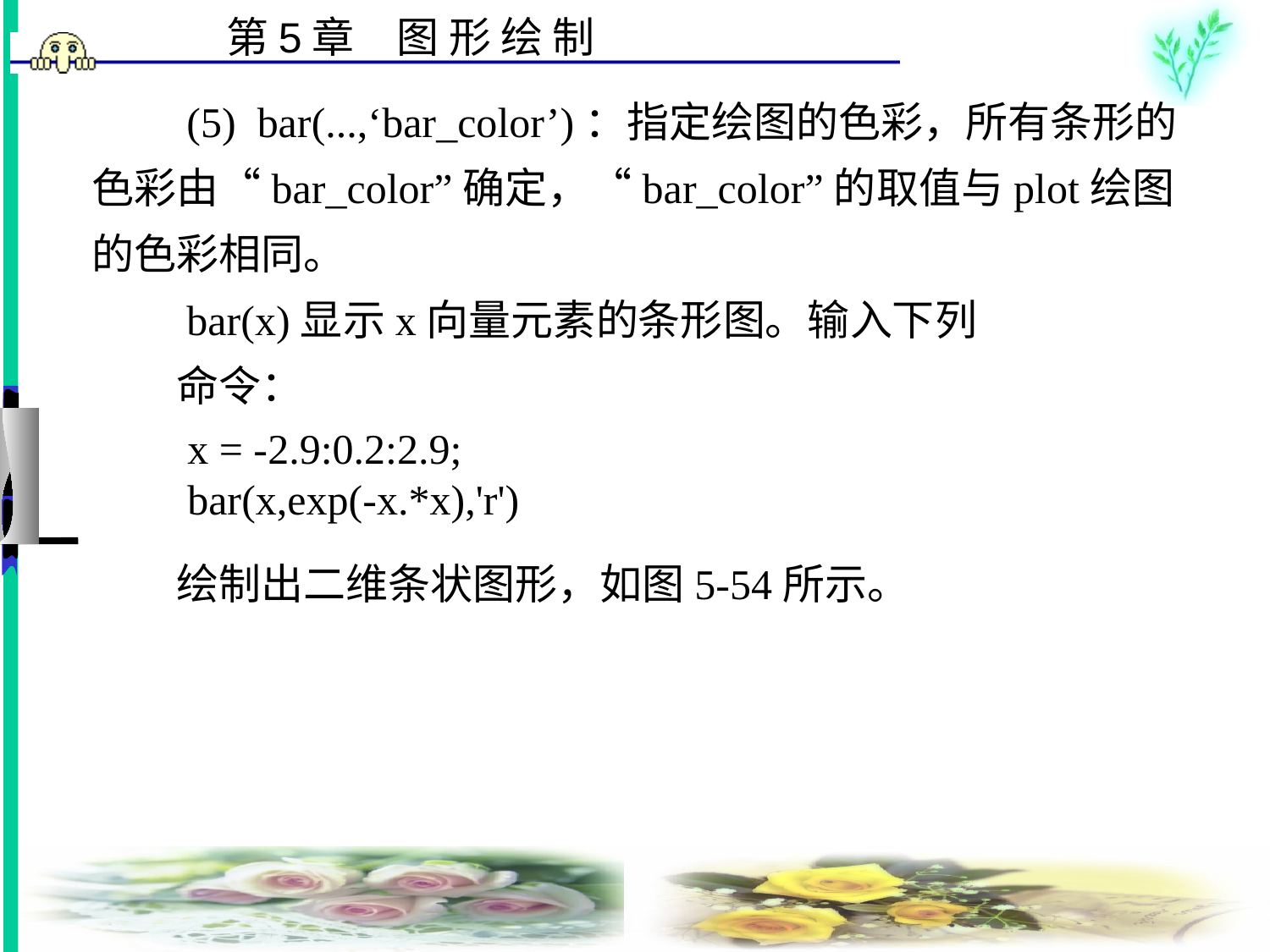

# (5)  bar(...,‘bar_color’)：指定绘图的色彩，所有条形的色彩由“bar_color”确定，“bar_color”的取值与plot绘图的色彩相同。 　　bar(x)显示x向量元素的条形图。输入下列 　　命令： 　　 　　绘制出二维条状图形，如图5-54所示。
x = -2.9:0.2:2.9;
bar(x,exp(-x.*x),'r')